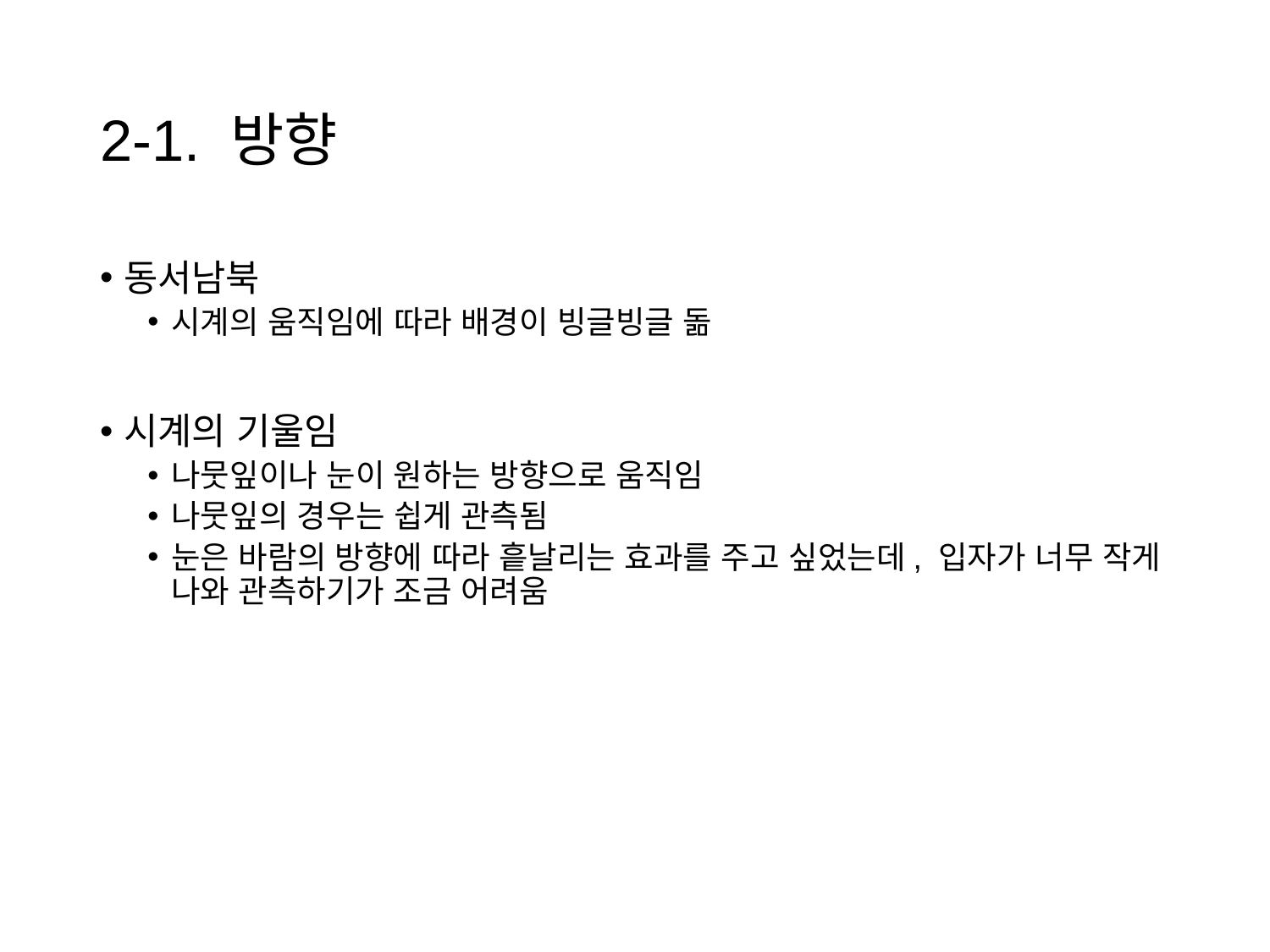

# 2-1. 방향
동서남북
시계의 움직임에 따라 배경이 빙글빙글 돎

시계의 기울임
나뭇잎이나 눈이 원하는 방향으로 움직임
나뭇잎의 경우는 쉽게 관측됨
눈은 바람의 방향에 따라 흩날리는 효과를 주고 싶었는데, 입자가 너무 작게 나와 관측하기가 조금 어려움